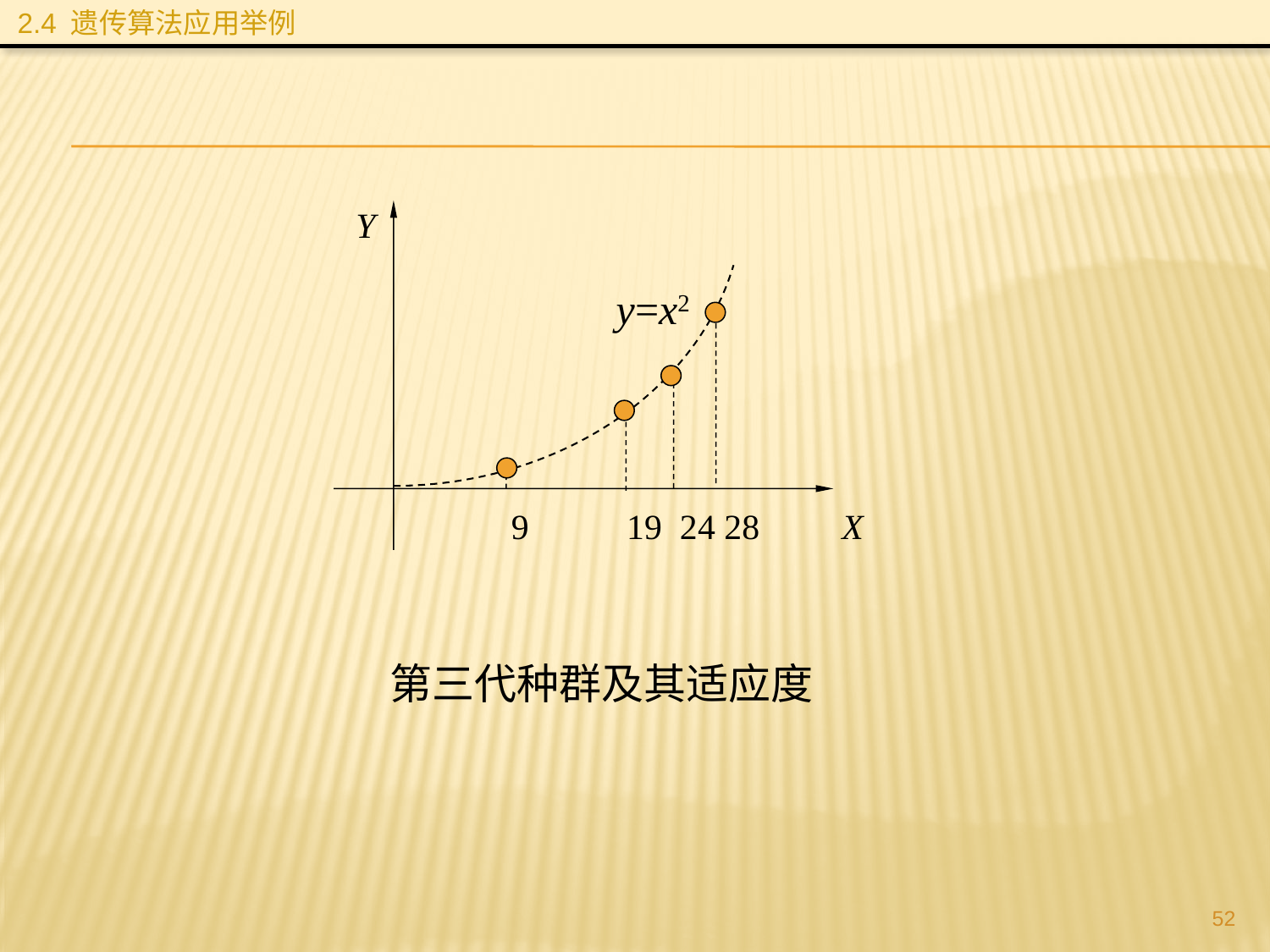

2.4 遗传算法应用举例

Y

y=x2

       9           19  24 28       X
第三代种群及其适应度

52